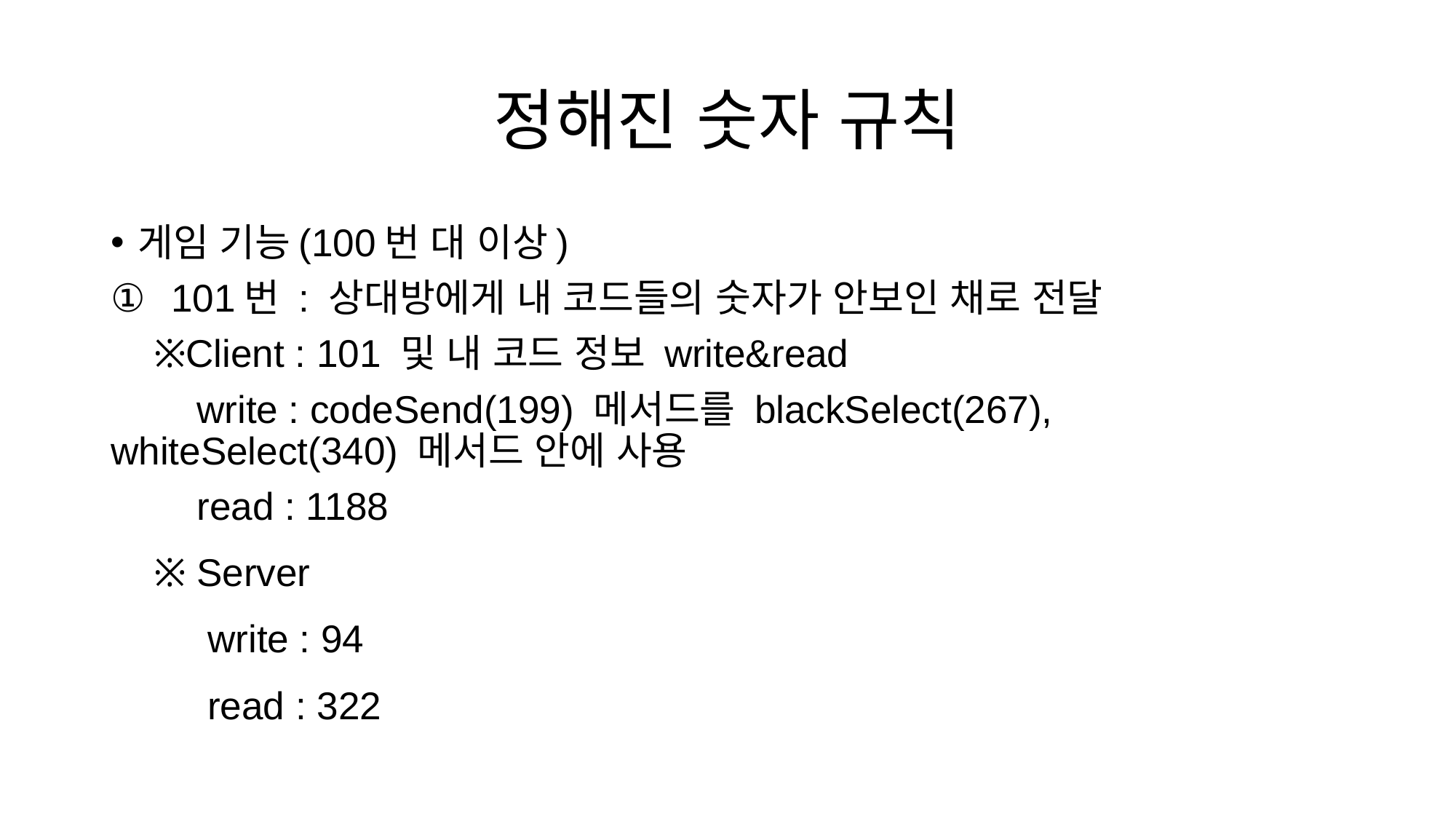

# 정해진 숫자 규칙
게임 기능(100번 대 이상)
101번 : 상대방에게 내 코드들의 숫자가 안보인 채로 전달
    ※Client : 101 및 내 코드 정보 write&read
        write : codeSend(199) 메서드를 blackSelect(267),                     		    whiteSelect(340) 메서드 안에 사용
        read : 1188
    ※ Server
         write : 94
         read : 322